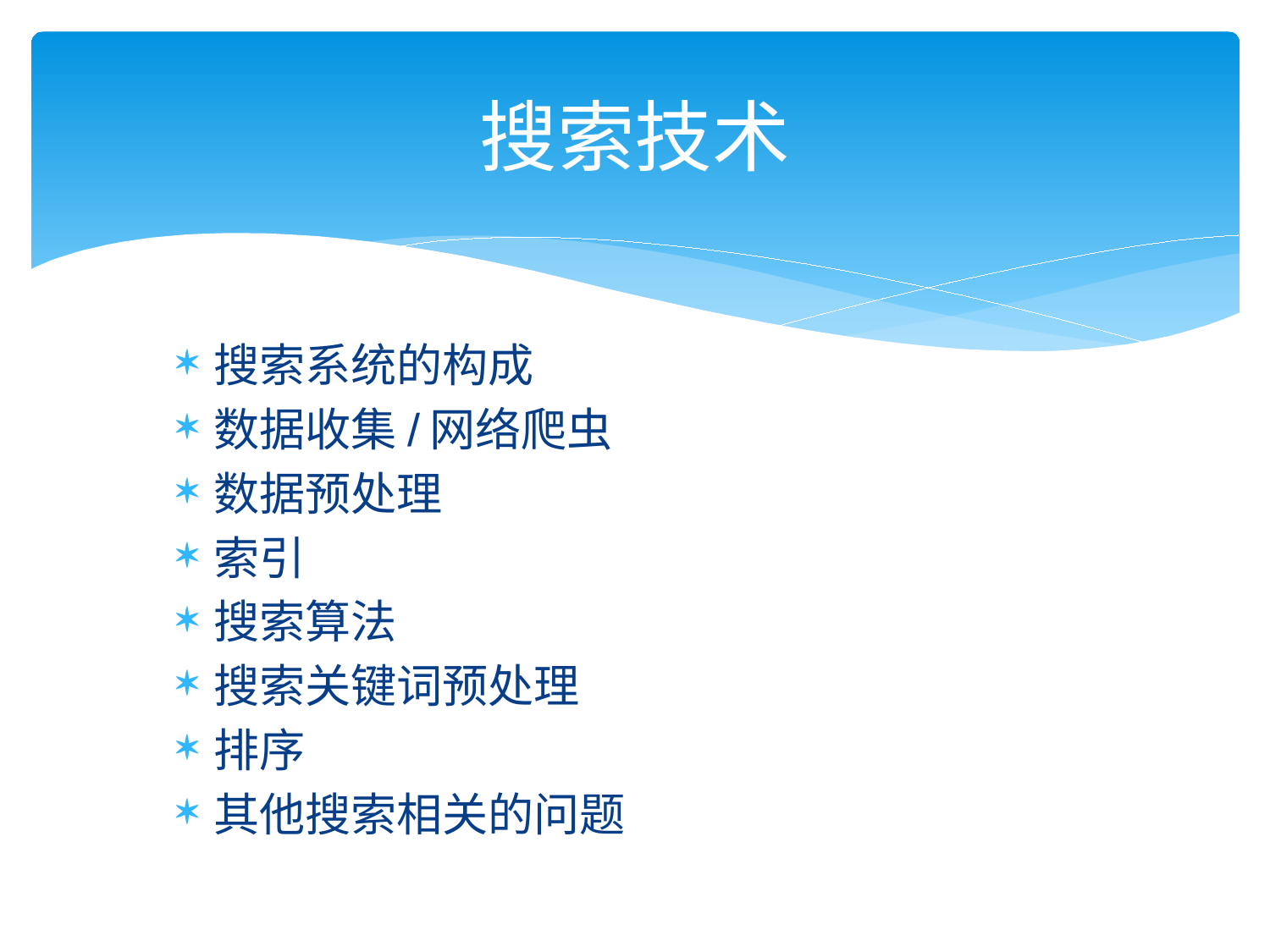

# 搜索技术
搜索系统的构成
数据收集/网络爬虫
数据预处理
索引
搜索算法
搜索关键词预处理
排序
其他搜索相关的问题